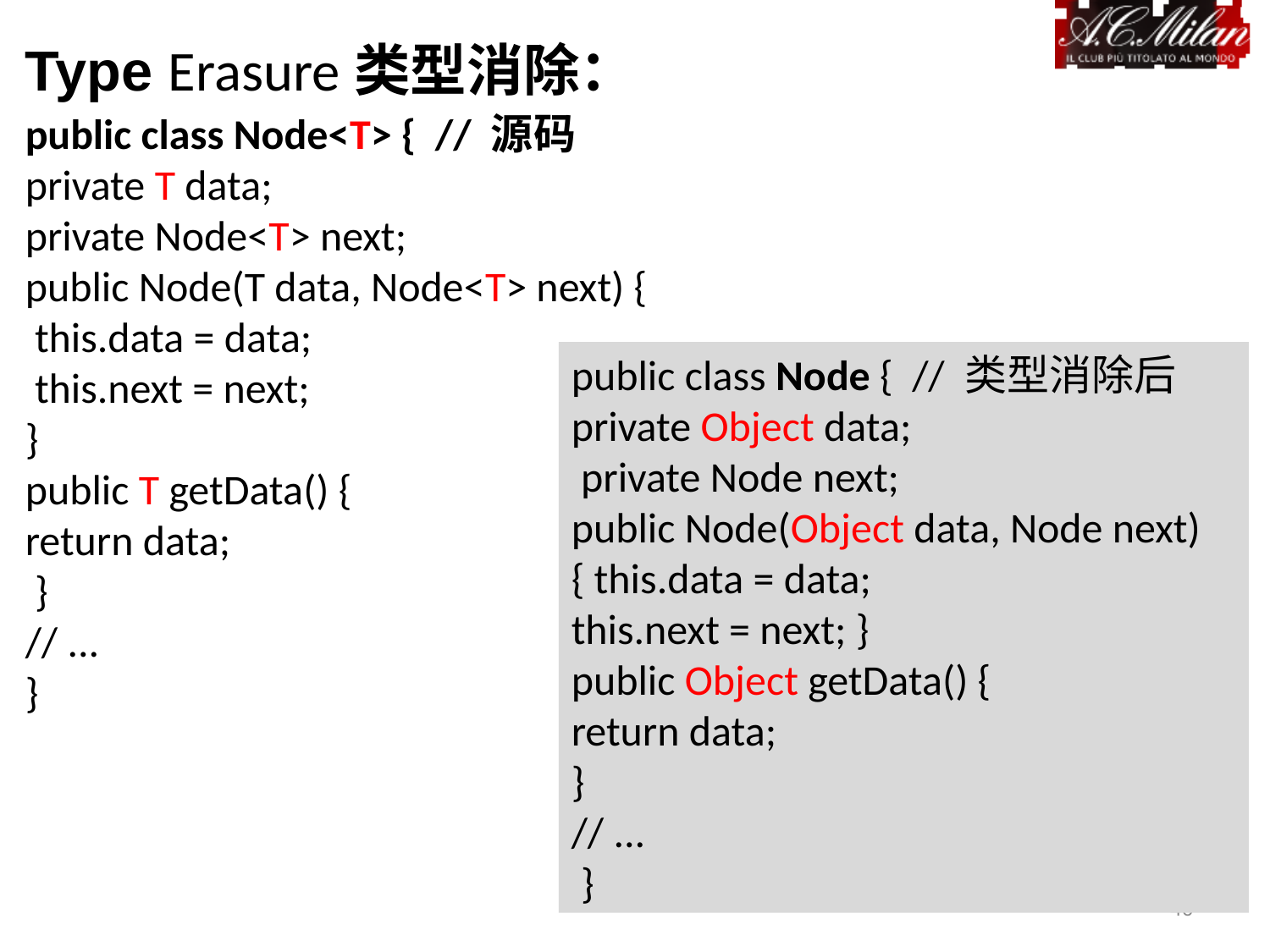

Type Erasure类型消除：
public class Node<T> {  // 源码
private T data;
private Node<T> next;
public Node(T data, Node<T> next) {
 this.data = data;
 this.next = next;
}
public T getData() {
return data;
 }
// ...
}
public class Node {  // 类型消除后
private Object data;
 private Node next;
public Node(Object data, Node next) { this.data = data;
this.next = next; }
public Object getData() {
return data;
}
// ...
 }
40